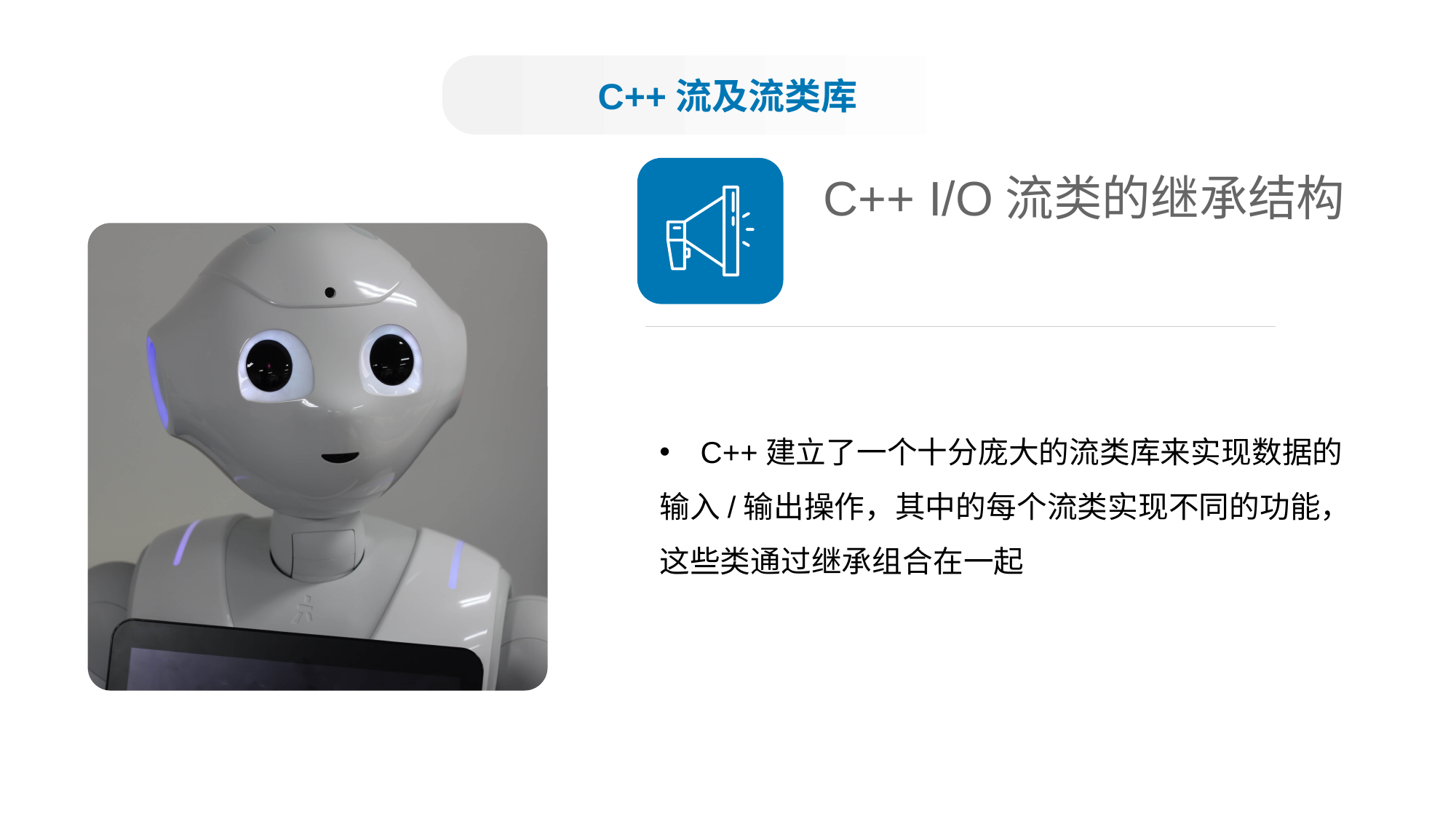

C++流及流类库

C++ I/O流类的继承结构

C++建立了一个十分庞大的流类库来实现数据的
输入/输出操作，其中的每个流类实现不同的功能，
这些类通过继承组合在一起